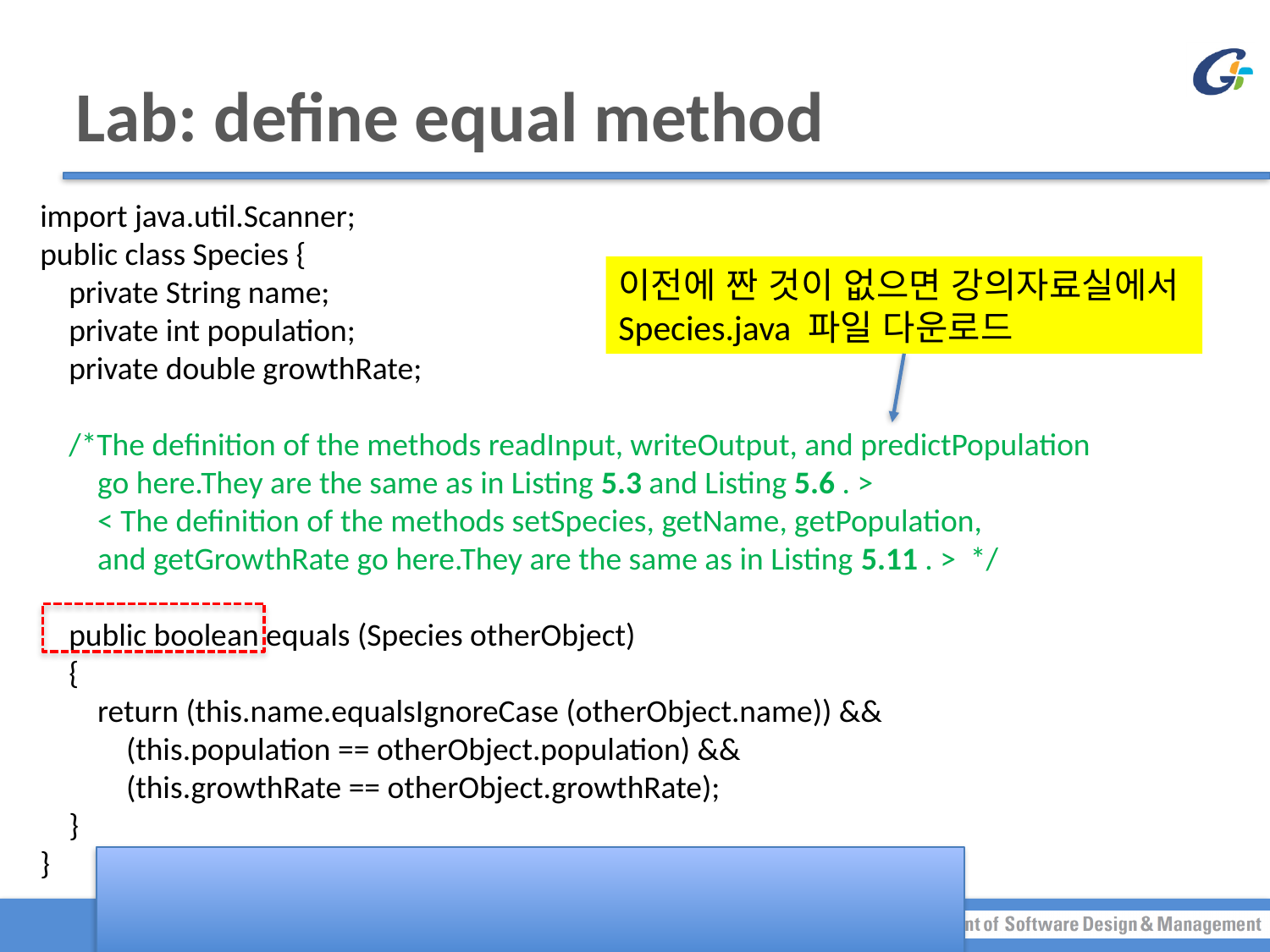

# Lab: define equal method
import java.util.Scanner;
public class Species {
    private String name;
    private int population;
    private double growthRate;

    /*The definition of the methods readInput, writeOutput, and predictPopulation
        go here.They are the same as in Listing 5.3 and Listing 5.6 . >
        < The definition of the methods setSpecies, getName, getPopulation,
        and getGrowthRate go here.They are the same as in Listing 5.11 . >  */

    public boolean equals (Species otherObject)
    {
        return (this.name.equalsIgnoreCase (otherObject.name)) &&
            (this.population == otherObject.population) &&
            (this.growthRate == otherObject.growthRate);
    }
}
이전에 짠 것이 없으면 강의자료실에서
Species.java 파일 다운로드